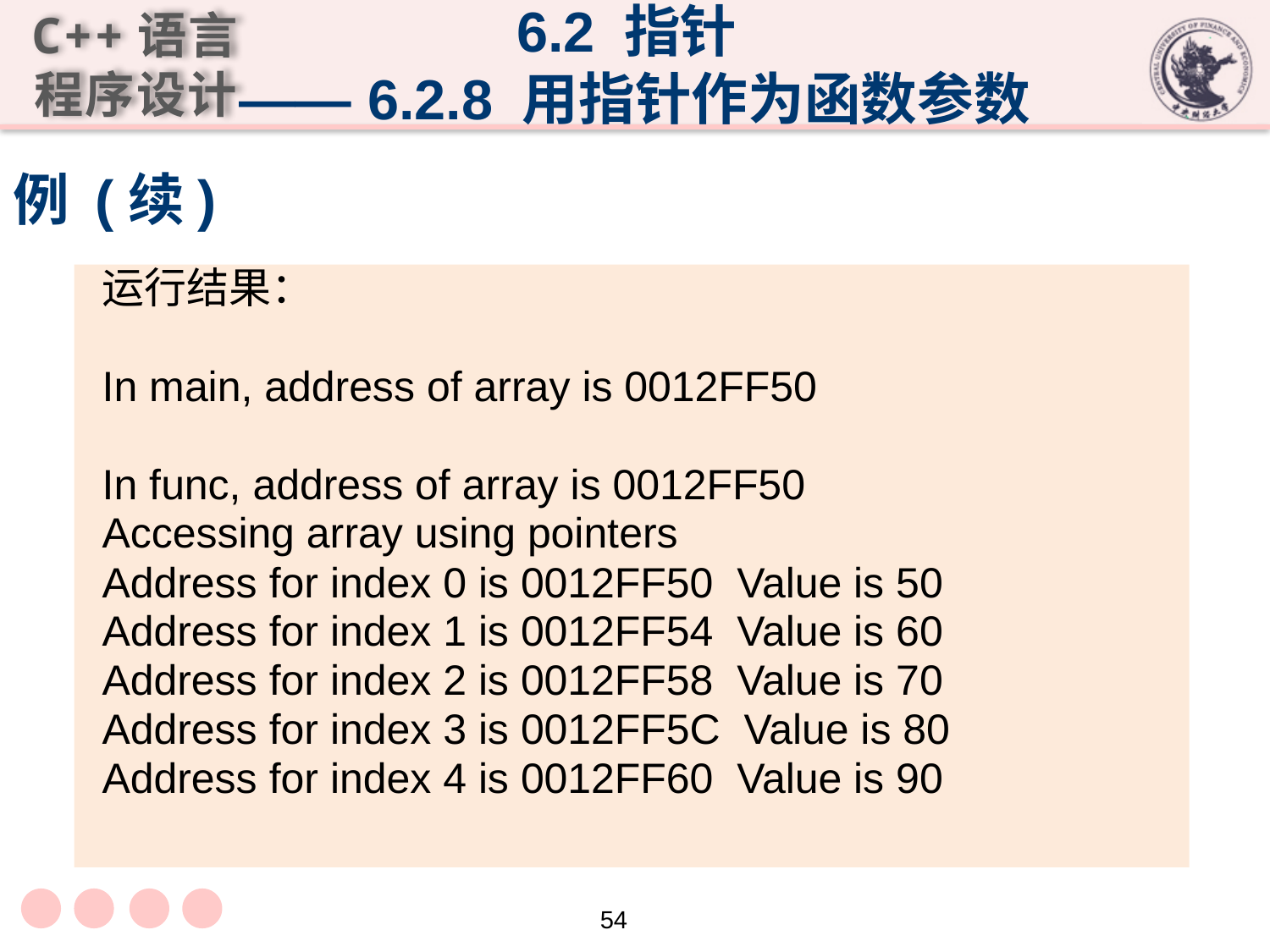

6.2 指针
 —— 6.2.8 用指针作为函数参数
# 例 (续)
运行结果：

In main, address of array is 0012FF50

In func, address of array is 0012FF50
Accessing array using pointers
Address for index 0 is 0012FF50  Value is 50
Address for index 1 is 0012FF54  Value is 60
Address for index 2 is 0012FF58  Value is 70
Address for index 3 is 0012FF5C  Value is 80
Address for index 4 is 0012FF60  Value is 90
54